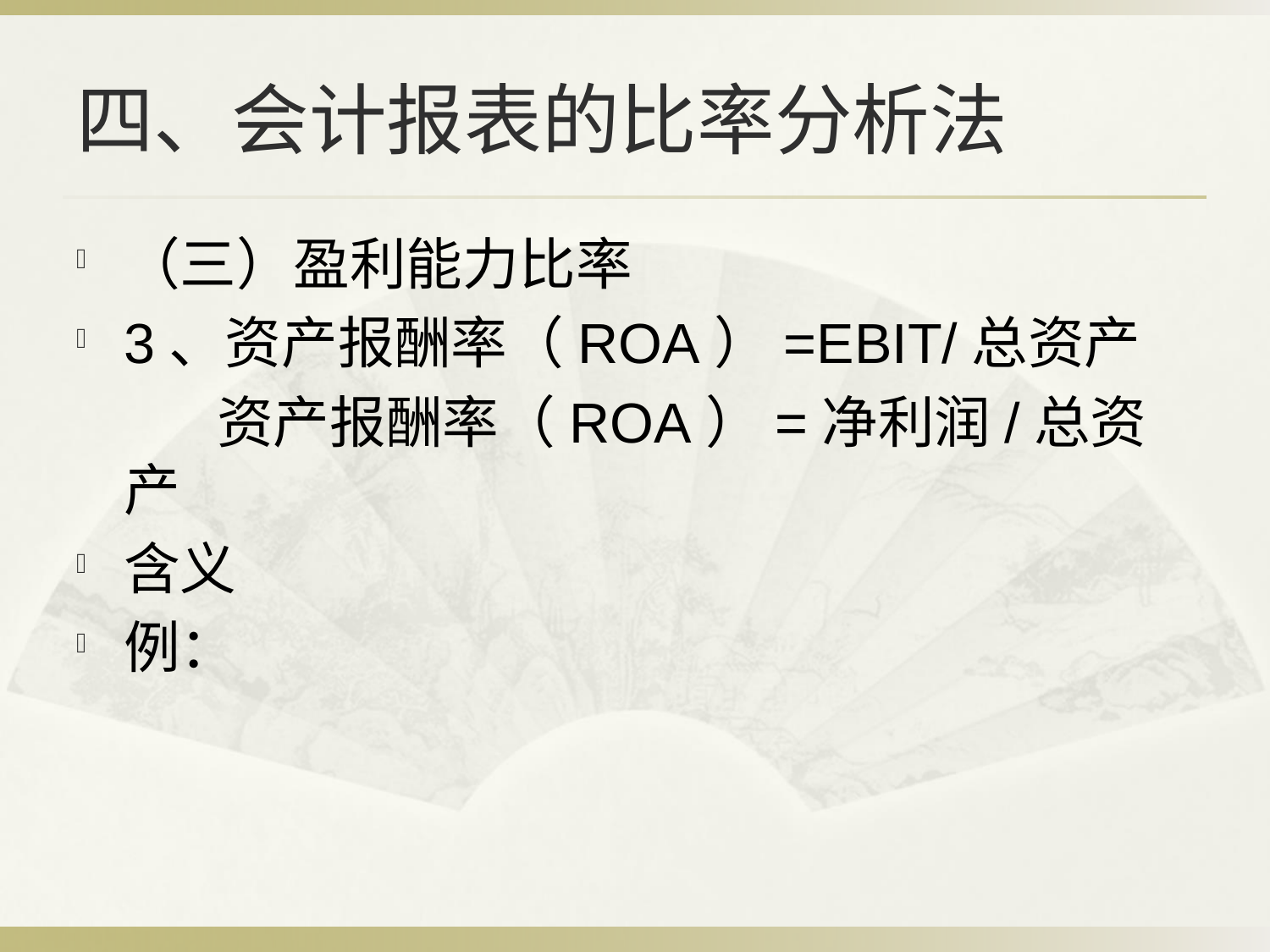

# 四、会计报表的比率分析法
（三）盈利能力比率
3、资产报酬率（ROA）=EBIT/总资产
          资产报酬率（ROA）=净利润/总资产
含义
例：